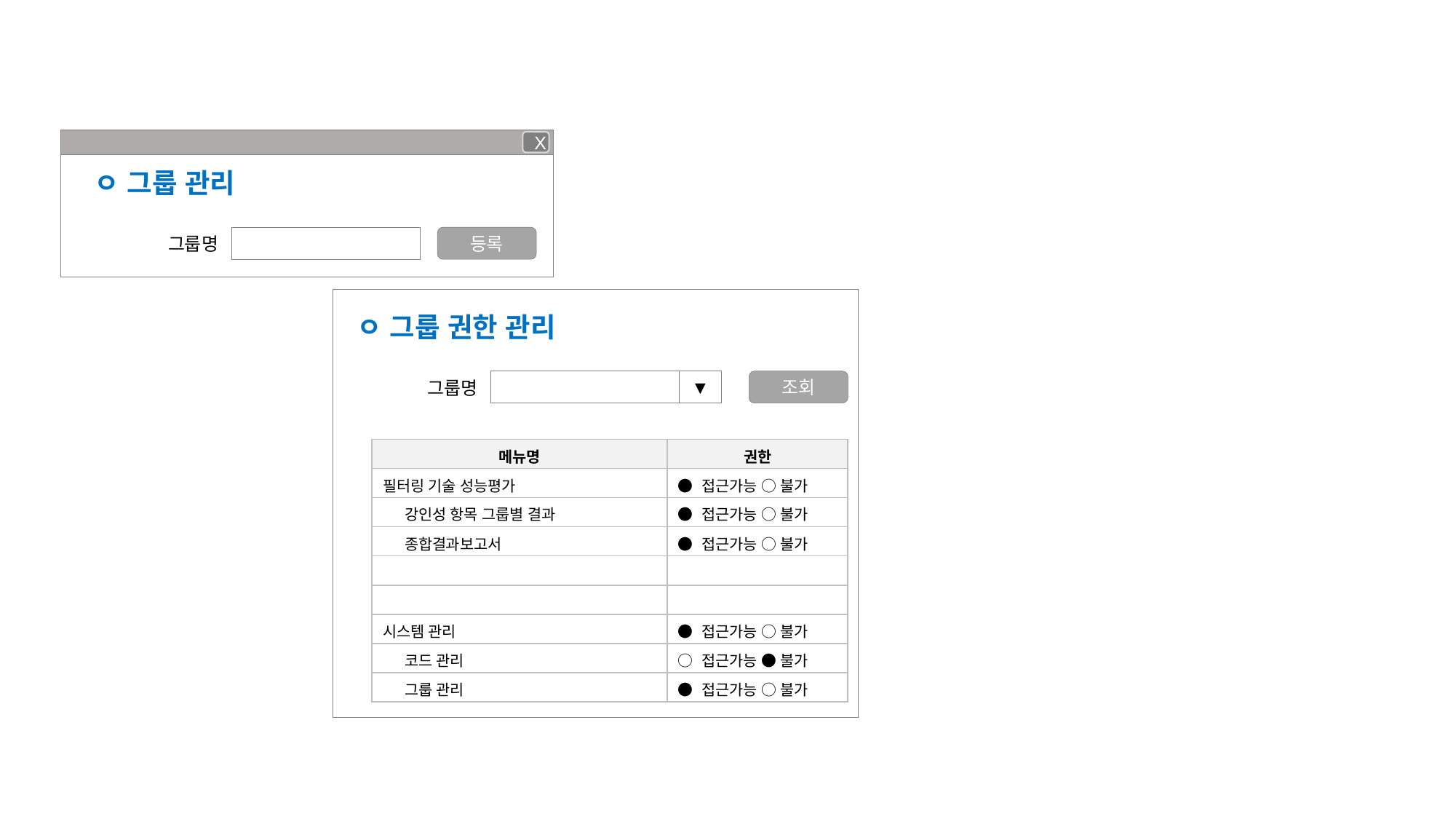

X

ㅇ 그룹 관리
그룹명

등록

ㅇ 그룹 권한 관리
그룹명

▼
조회
| 메뉴명 | 권한 |
| --- | --- |
| 필터링 기술 성능평가 | ● 접근가능 ○ 불가 |
| 강인성 항목 그룹별 결과 | ● 접근가능 ○ 불가 |
| 종합결과보고서 | ● 접근가능 ○ 불가 |
|  |  |
|  |  |
| 시스템 관리 | ● 접근가능 ○ 불가 |
| 코드 관리 | ○ 접근가능 ● 불가 |
| 그룹 관리 | ● 접근가능 ○ 불가 |